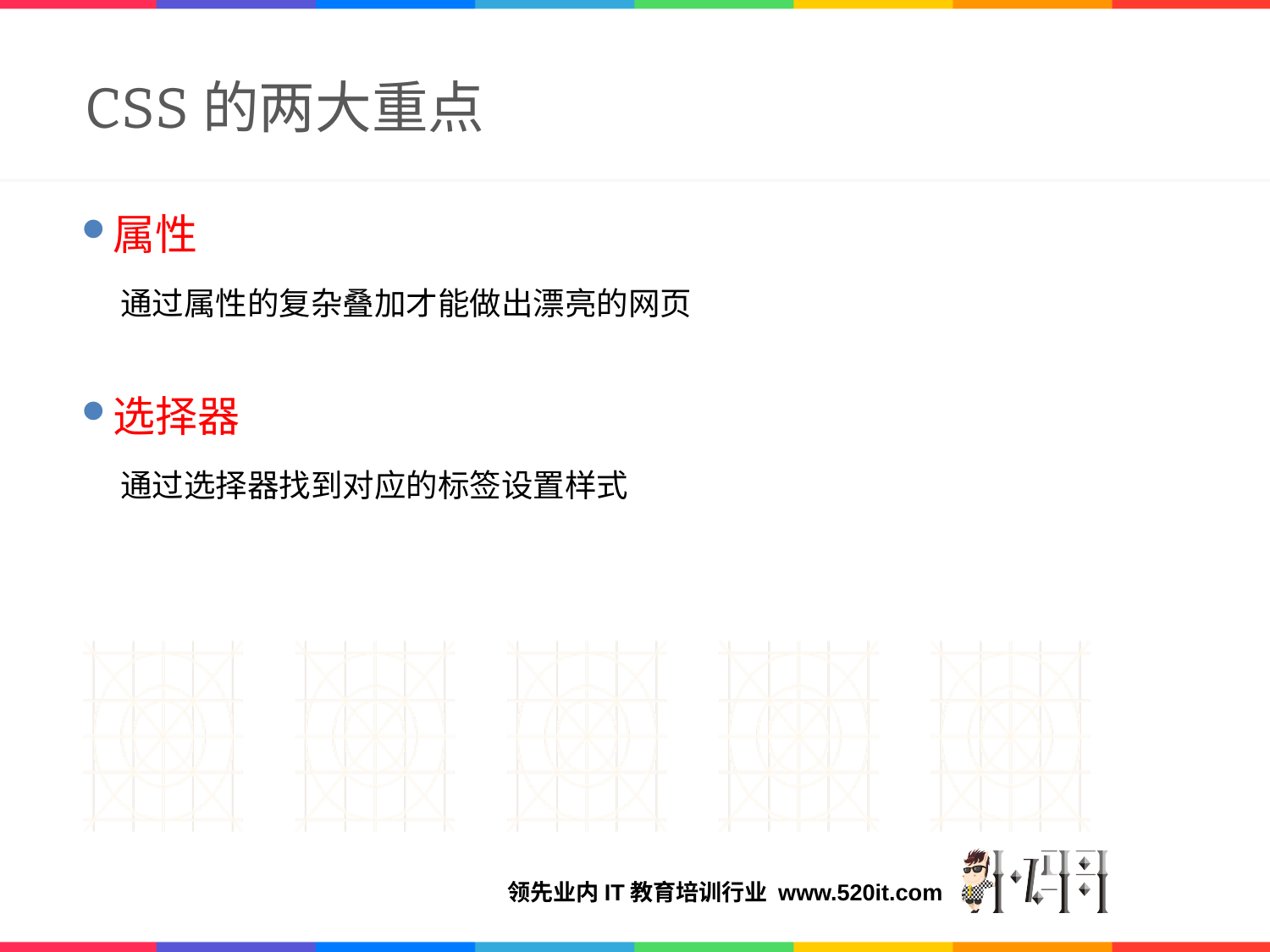

# CSS的两大重点
属性
   通过属性的复杂叠加才能做出漂亮的网页

选择器
   通过选择器找到对应的标签设置样式